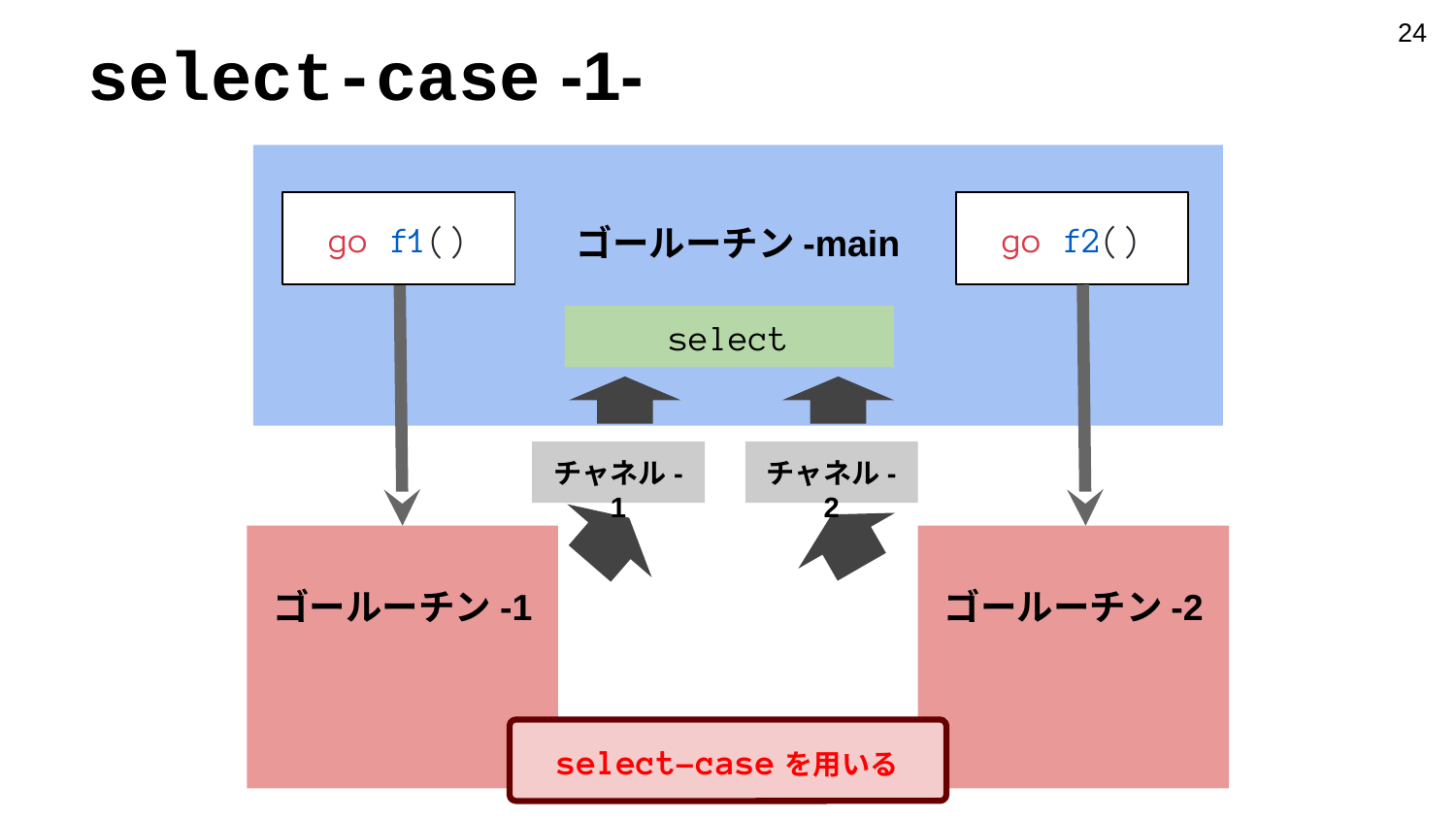

24
# select-case -1-
ゴールーチン-main

go f1()
go f2()
select

チャネル-2
チャネル-1

ゴールーチン-1

ゴールーチン-2
select-caseを用いる